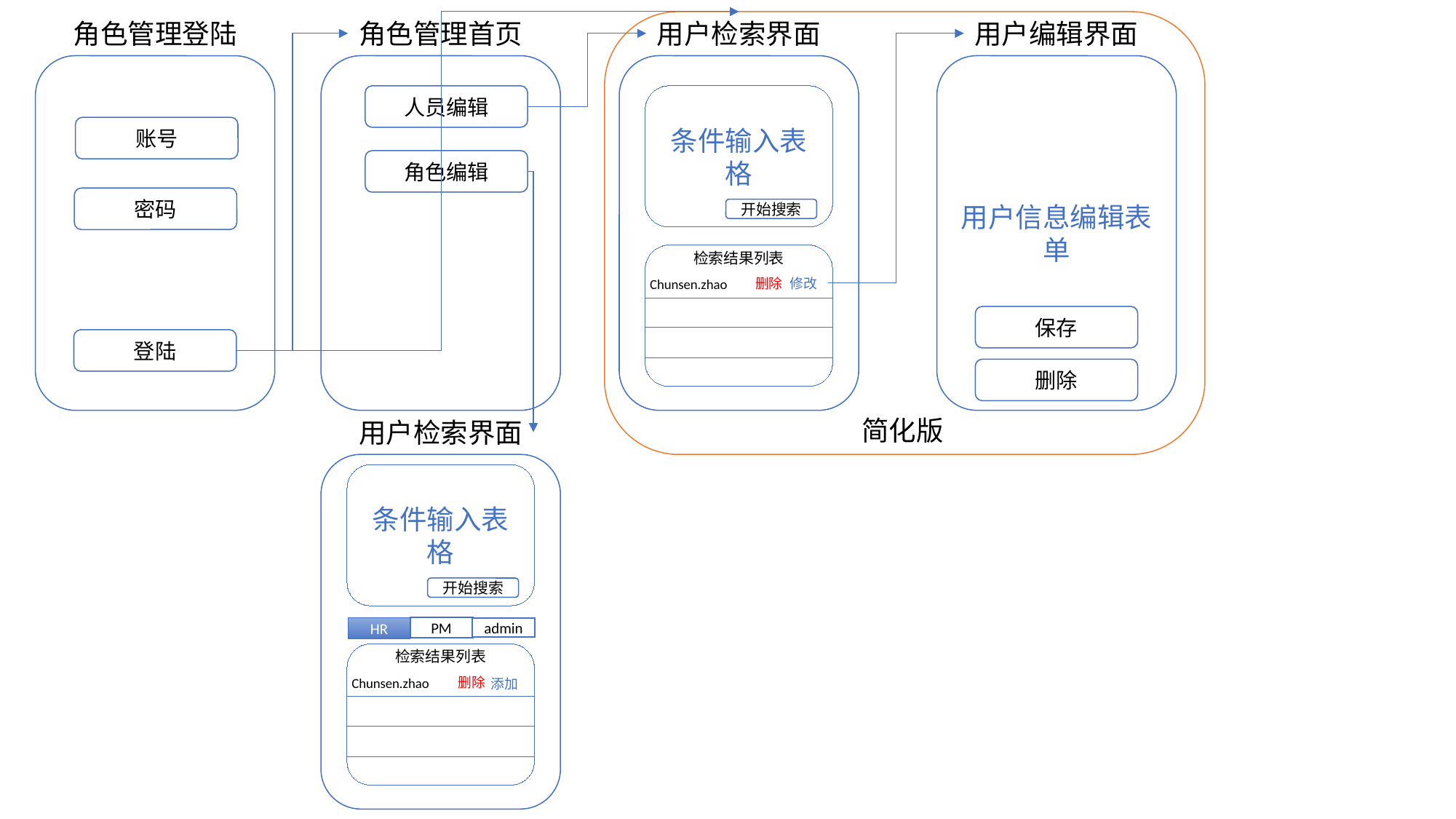

角色管理登陆
角色管理首页

用户检索界面
用户编辑界面

用户信息编辑表单
人员编辑
条件输入表格
账号
角色编辑
密码
开始搜索
检索结果列表

删除
修改
Chunsen.zhao
保存
登陆
删除
简化版
用户检索界面

条件输入表格
开始搜索
PM
HR
admin
检索结果列表

删除
Chunsen.zhao
添加